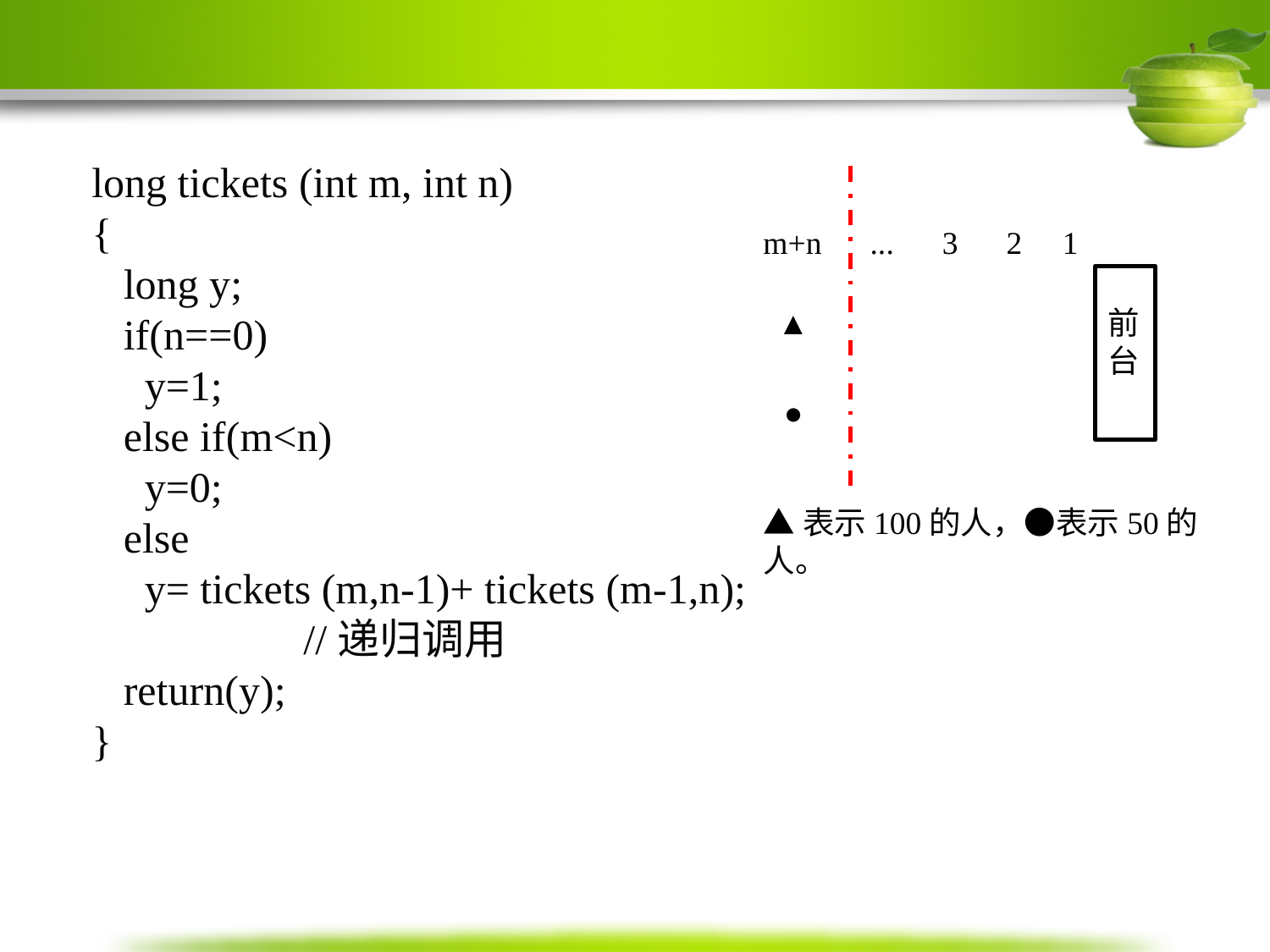

long tickets (int m, int n)
{
   long y;
   if(n==0)
     y=1;
   else if(m<n)
     y=0;
   else
     y= tickets (m,n-1)+ tickets (m-1,n);
                    //递归调用
   return(y);
}
m+n      ...      3      2     1

▲
前台
●
▲表示100的人，●表示50的人。